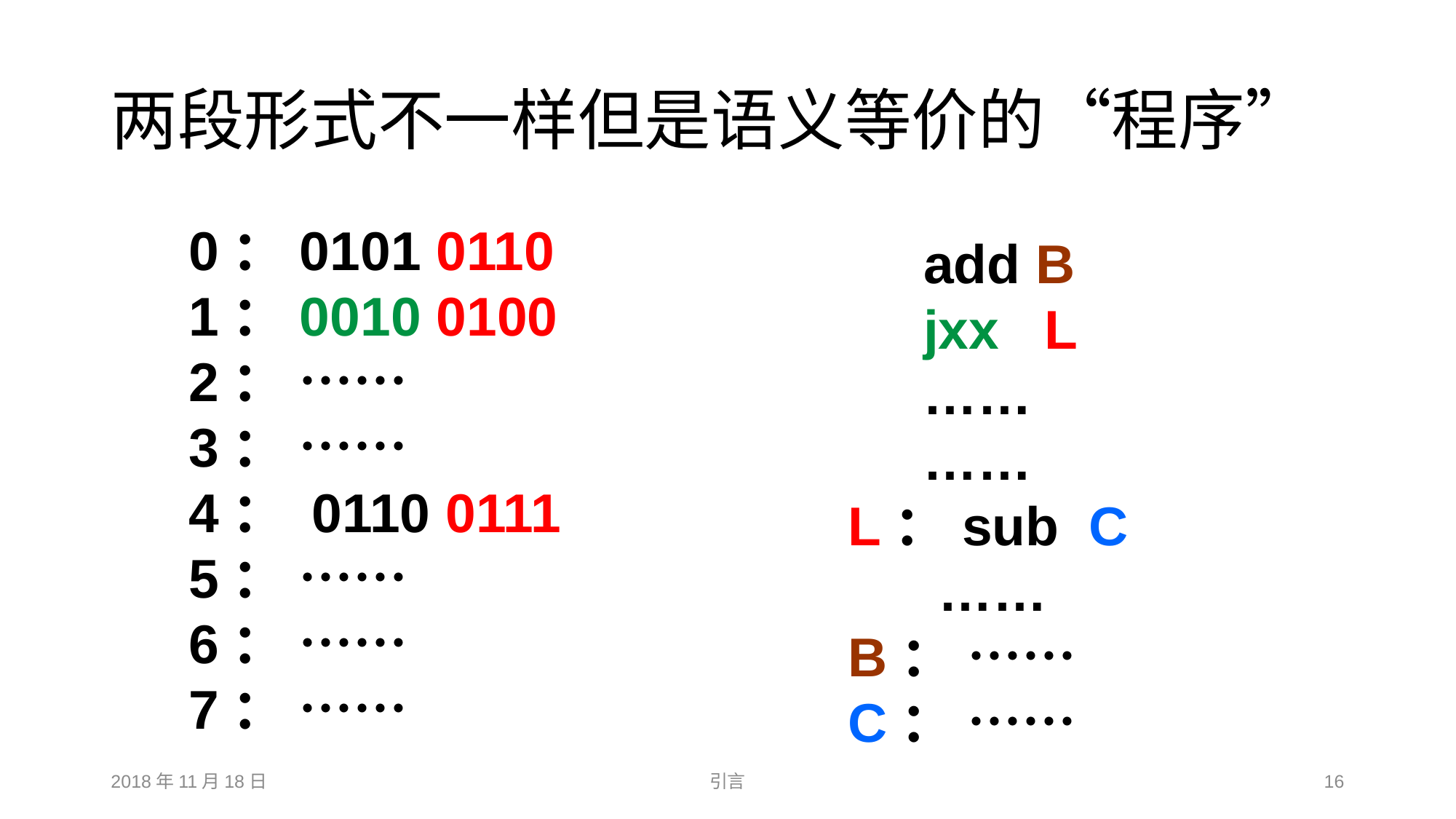

# 两段形式不一样但是语义等价的“程序”
0：0101 0110
1：0010 0100
2： ……
3： ……
4： 0110 0111
5： ……
6： ……
7： ……
     add B
     jxx   L
     ……
     ……
L：sub  C
      ……
B： ……
C： ……
2018年11月18日
引言
16